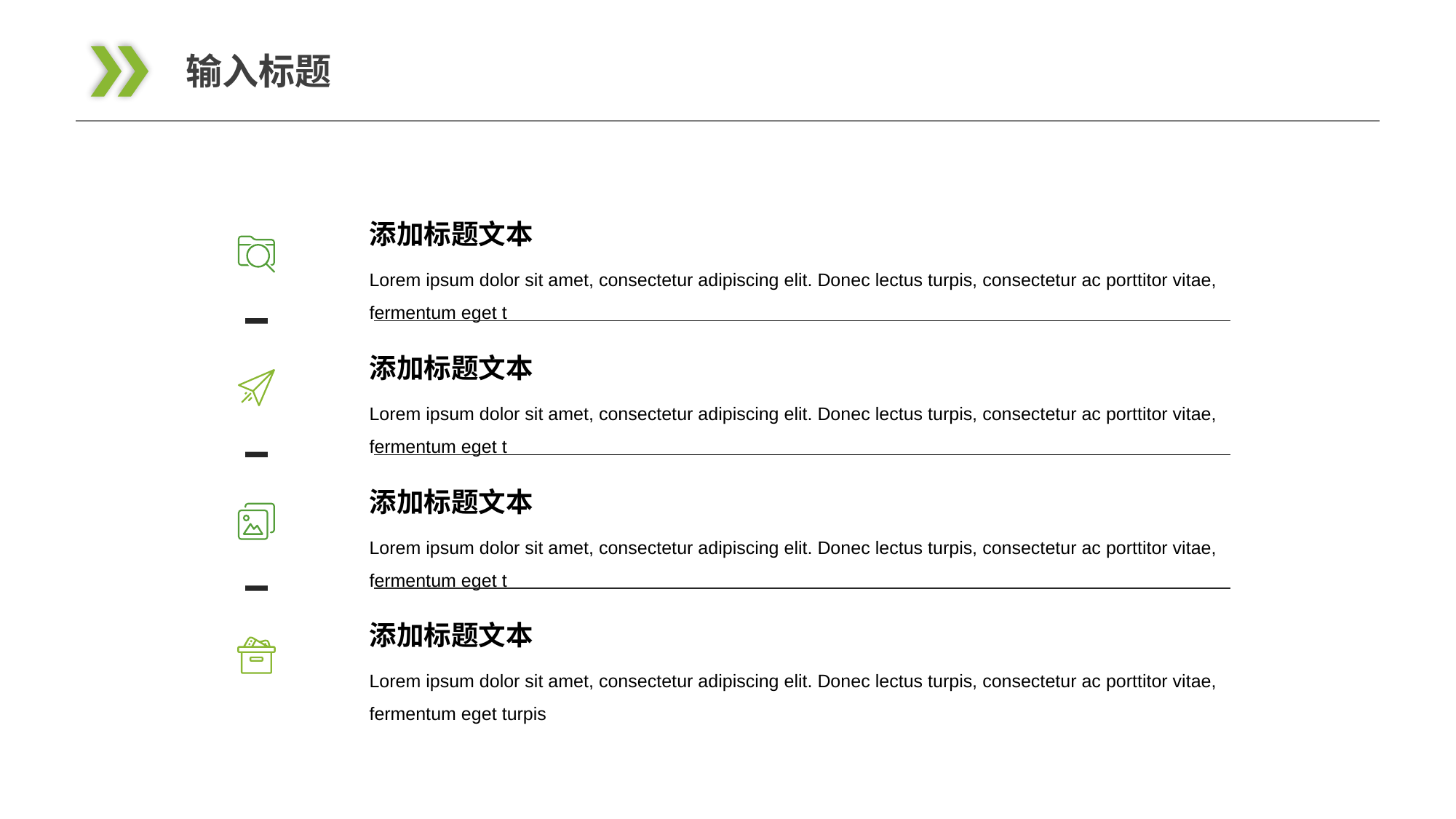

输入标题

添加标题文本

Lorem ipsum dolor sit amet, consectetur adipiscing elit. Donec lectus turpis, consectetur ac porttitor vitae, fermentum eget t

添加标题文本

Lorem ipsum dolor sit amet, consectetur adipiscing elit. Donec lectus turpis, consectetur ac porttitor vitae, fermentum eget t

添加标题文本

Lorem ipsum dolor sit amet, consectetur adipiscing elit. Donec lectus turpis, consectetur ac porttitor vitae, fermentum eget t

添加标题文本

Lorem ipsum dolor sit amet, consectetur adipiscing elit. Donec lectus turpis, consectetur ac porttitor vitae, fermentum eget turpis